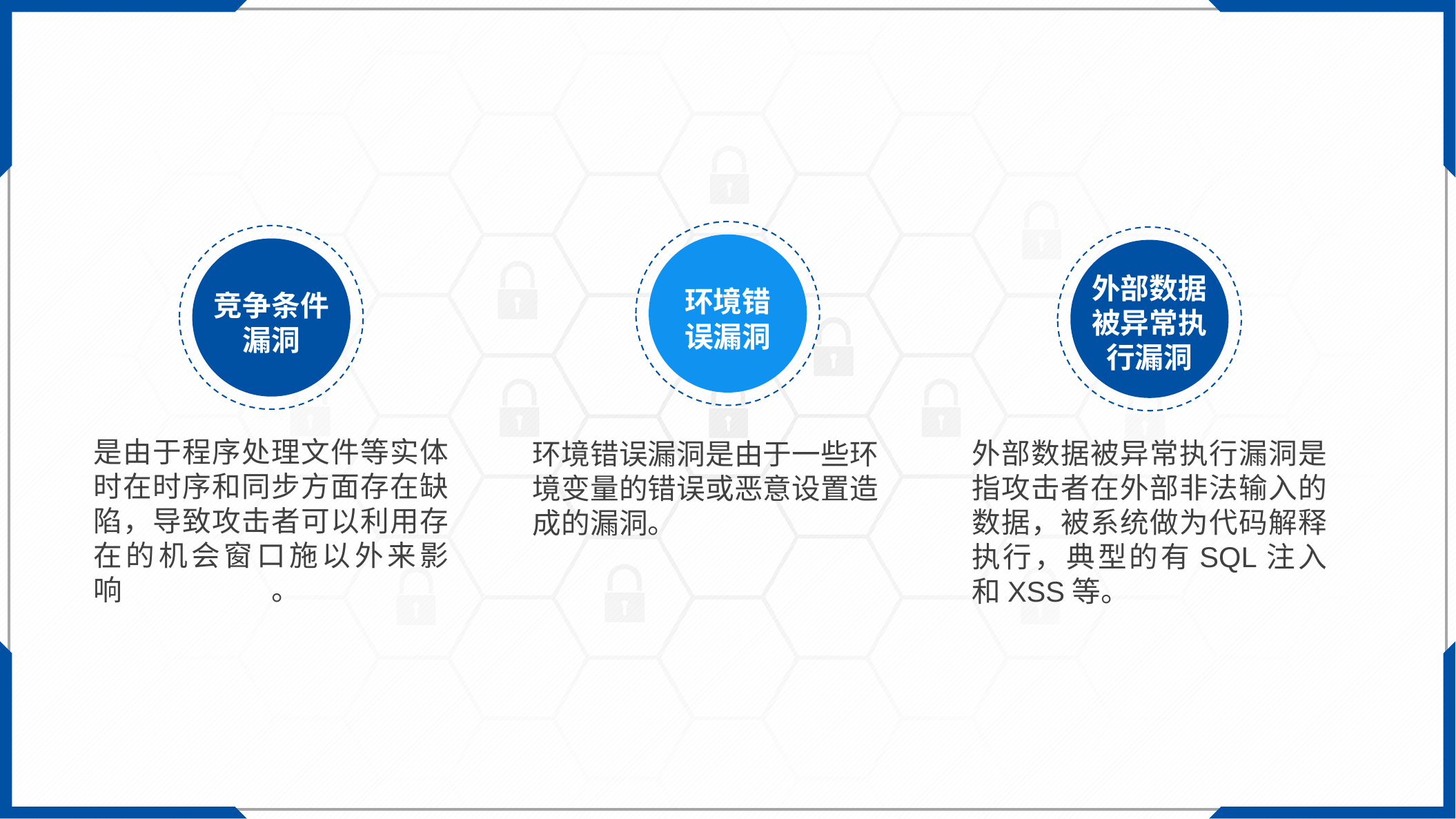

环境错误漏洞

竞争条件漏洞

外部数据被异常执行漏洞
是由于程序处理文件等实体时在时序和同步方面存在缺陷，导致攻击者可以利用存在的机会窗口施以外来影响。
外部数据被异常执行漏洞是指攻击者在外部非法输入的数据，被系统做为代码解释执行，典型的有SQL注入和XSS等。
环境错误漏洞是由于一些环境变量的错误或恶意设置造成的漏洞。